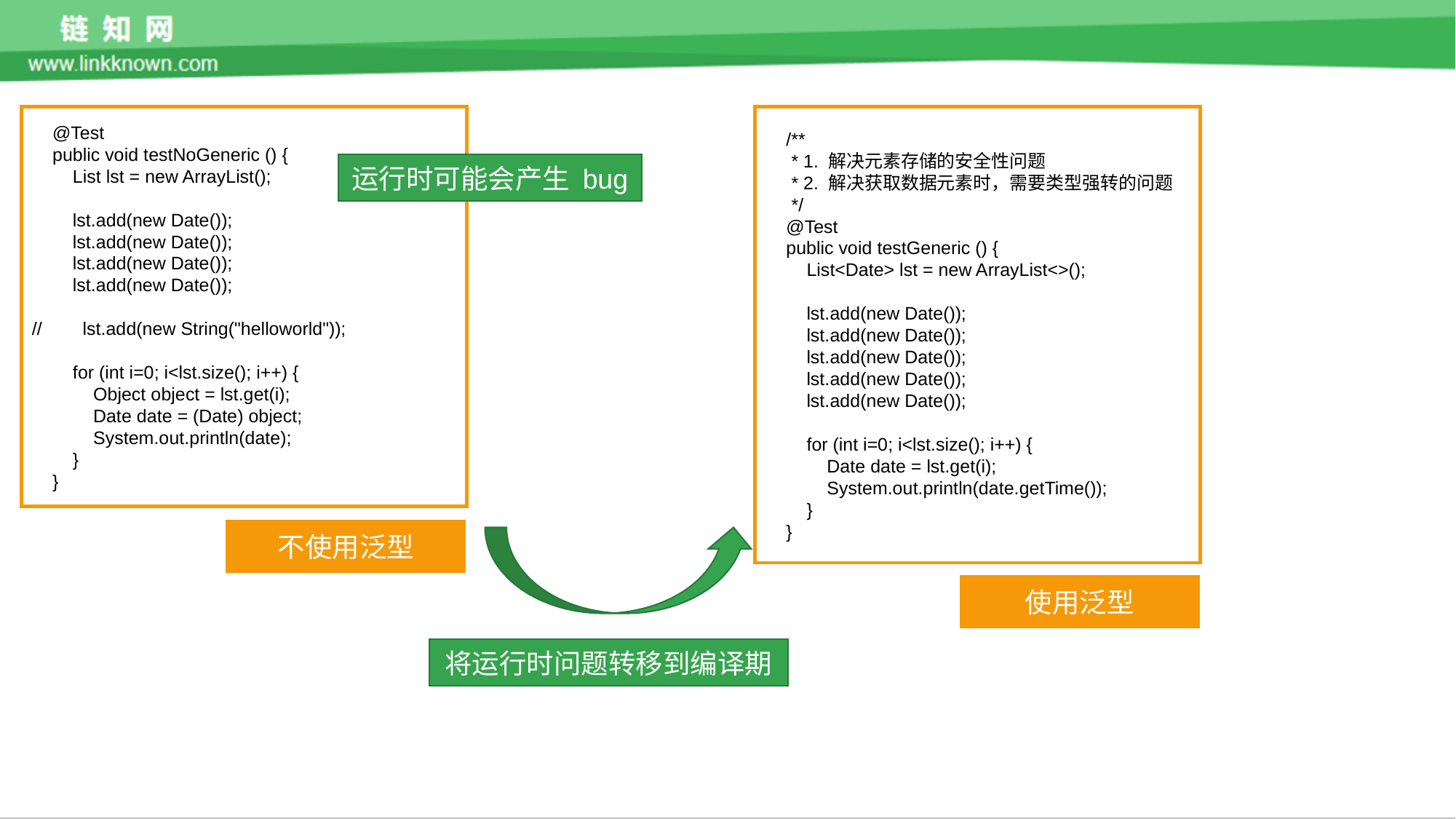

@Test
    public void testNoGeneric () {
        List lst = new ArrayList();

        lst.add(new Date());
        lst.add(new Date());
        lst.add(new Date());
        lst.add(new Date());

//        lst.add(new String("helloworld"));

        for (int i=0; i<lst.size(); i++) {
            Object object = lst.get(i);
            Date date = (Date) object;
            System.out.println(date);
        }
    }
    /**
     * 1. 解决元素存储的安全性问题
     * 2. 解决获取数据元素时，需要类型强转的问题
     */
    @Test
    public void testGeneric () {
        List<Date> lst = new ArrayList<>();

        lst.add(new Date());
        lst.add(new Date());
        lst.add(new Date());
        lst.add(new Date());
        lst.add(new Date());

        for (int i=0; i<lst.size(); i++) {
            Date date = lst.get(i);
            System.out.println(date.getTime());
        }
    }
运行时可能会产生 bug
不使用泛型

使用泛型
将运行时问题转移到编译期